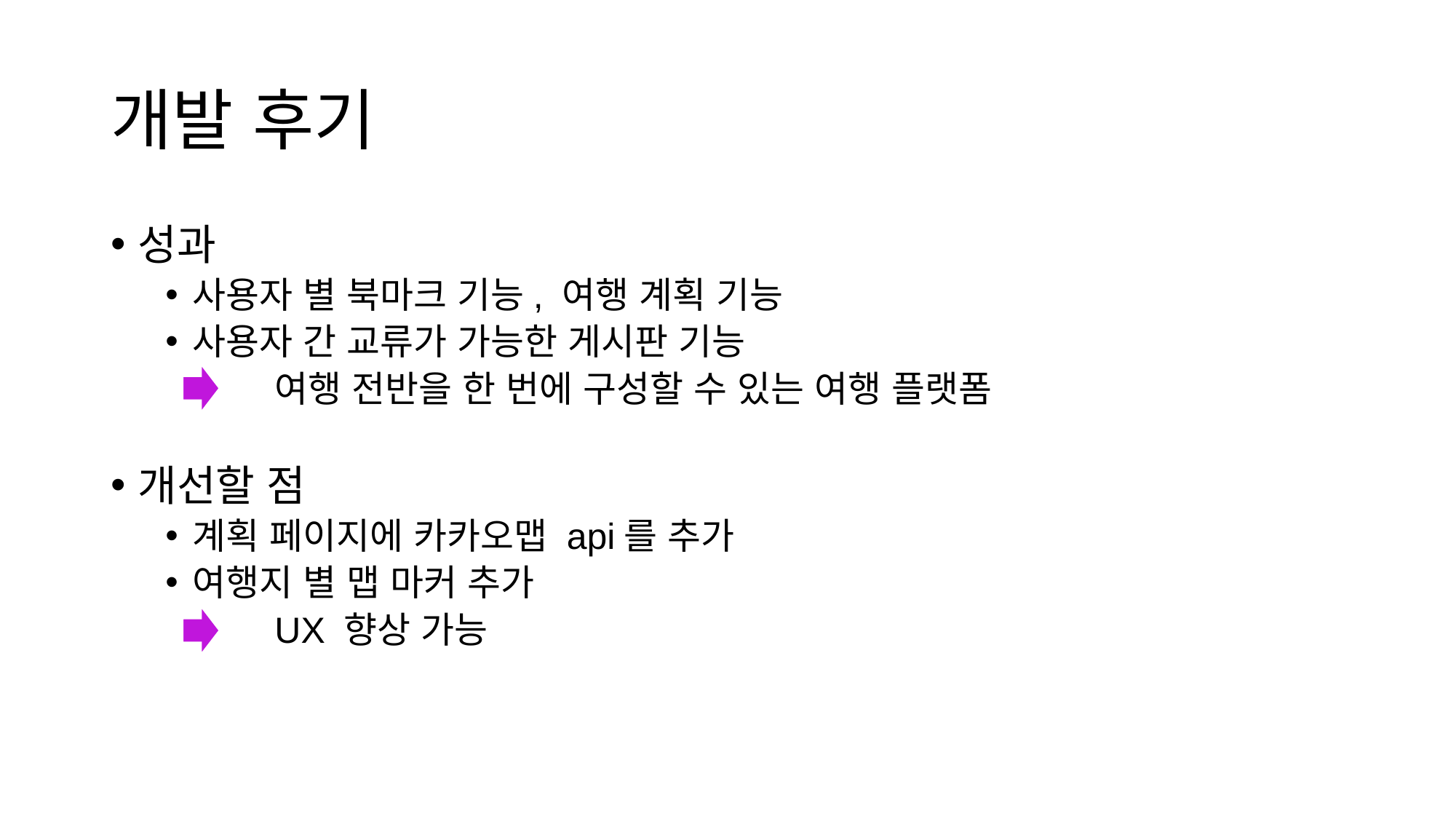

# 개발 후기
성과
사용자 별 북마크 기능, 여행 계획 기능
사용자 간 교류가 가능한 게시판 기능
	여행 전반을 한 번에 구성할 수 있는 여행 플랫폼
개선할 점
계획 페이지에 카카오맵 api를 추가
여행지 별 맵 마커 추가
	UX 향상 가능